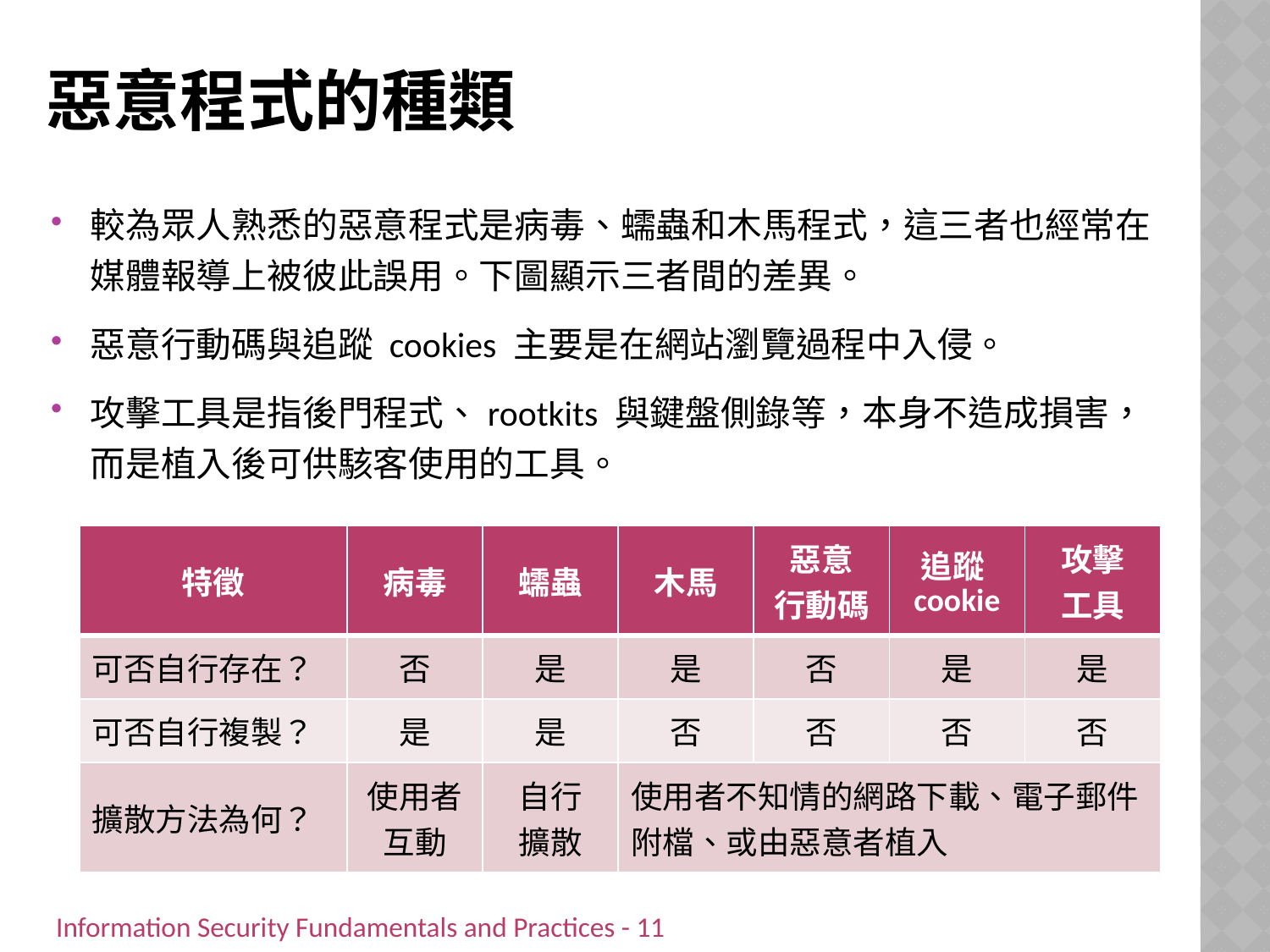

# 惡意程式的種類
較為眾人熟悉的惡意程式是病毒、蠕蟲和木馬程式，這三者也經常在媒體報導上被彼此誤用。下圖顯示三者間的差異。
惡意行動碼與追蹤 cookies 主要是在網站瀏覽過程中入侵。
攻擊工具是指後門程式、rootkits 與鍵盤側錄等，本身不造成損害，而是植入後可供駭客使用的工具。

| 特徵 | 病毒 | 蠕蟲 | 木馬 | 惡意 行動碼 | 追蹤cookie | 攻擊 工具 |
| --- | --- | --- | --- | --- | --- | --- |
| 可否自行存在？ | 否 | 是 | 是 | 否 | 是 | 是 |
| 可否自行複製？ | 是 | 是 | 否 | 否 | 否 | 否 |
| 擴散方法為何？ | 使用者互動 | 自行 擴散 | 使用者不知情的網路下載、電子郵件附檔、或由惡意者植入 |  |  |  |